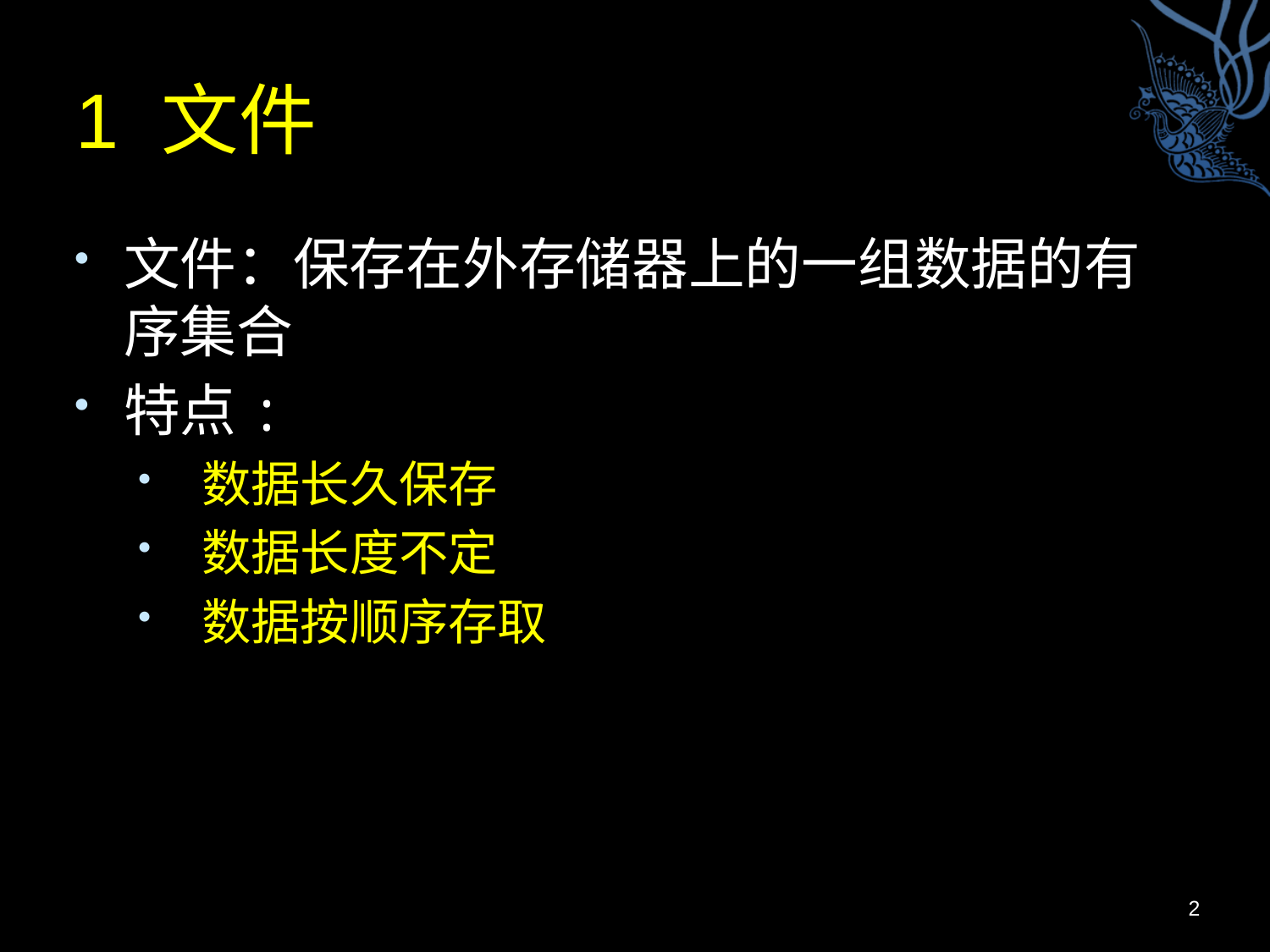

# 1 文件
文件：保存在外存储器上的一组数据的有序集合
特点:
 数据长久保存
 数据长度不定
 数据按顺序存取
2